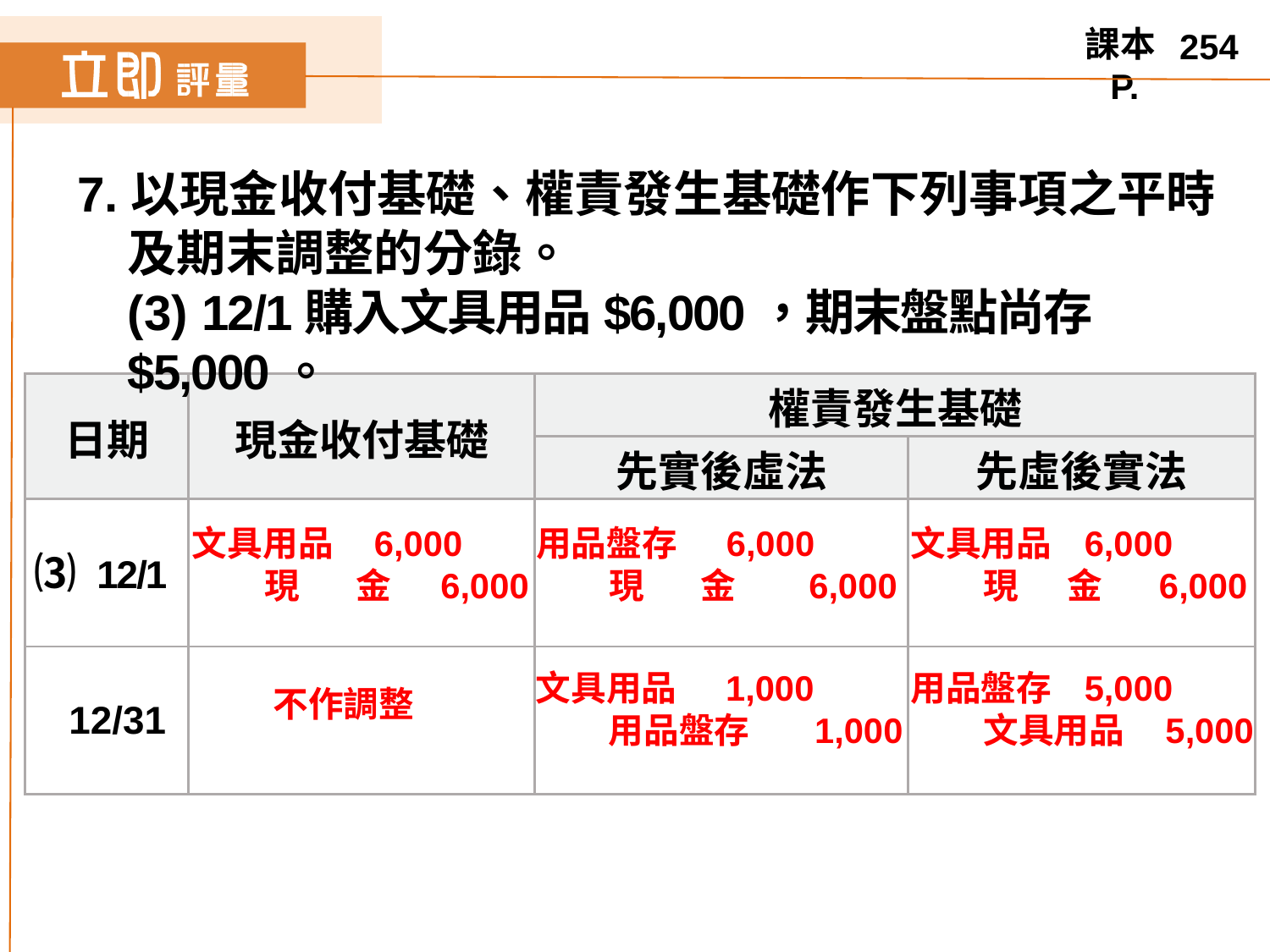

254
7.以現金收付基礎、權責發生基礎作下列事項之平時及期末調整的分錄。
(3) 12/1購入文具用品$6,000，期末盤點尚存$5,000。
| 日期 | 現金收付基礎 | 權責發生基礎 |  |
| --- | --- | --- | --- |
|  |  | 先實後虛法 | 先虛後實法 |
| ⑶ 12/1 |  |  |  |
| 12/31 |  |  |  |
文具用品    6,000
        現       金     6,000
用品盤存     6,000
        現       金        6,000
文具用品   6,000
        現      金      6,000
文具用品     1,000
        用品盤存       1,000
用品盤存   5,000
        文具用品    5,000
不作調整